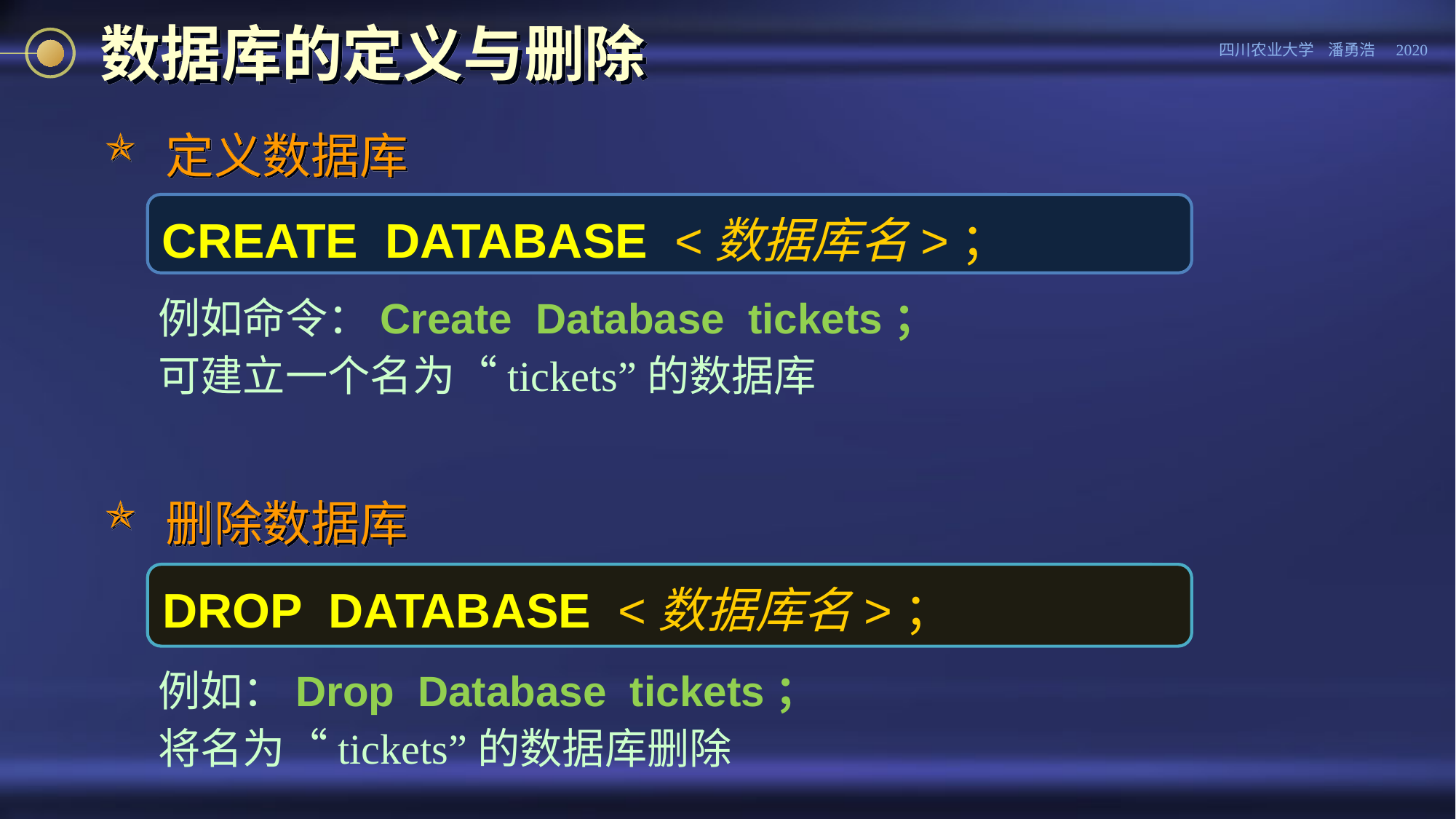

# 数据库的定义与删除
 定义数据库
CREATE  DATABASE  <数据库名>；
例如命令：Create  Database  tickets；
可建立一个名为“tickets”的数据库
 删除数据库
DROP  DATABASE  <数据库名>；
例如：Drop  Database  tickets；
将名为“tickets”的数据库删除